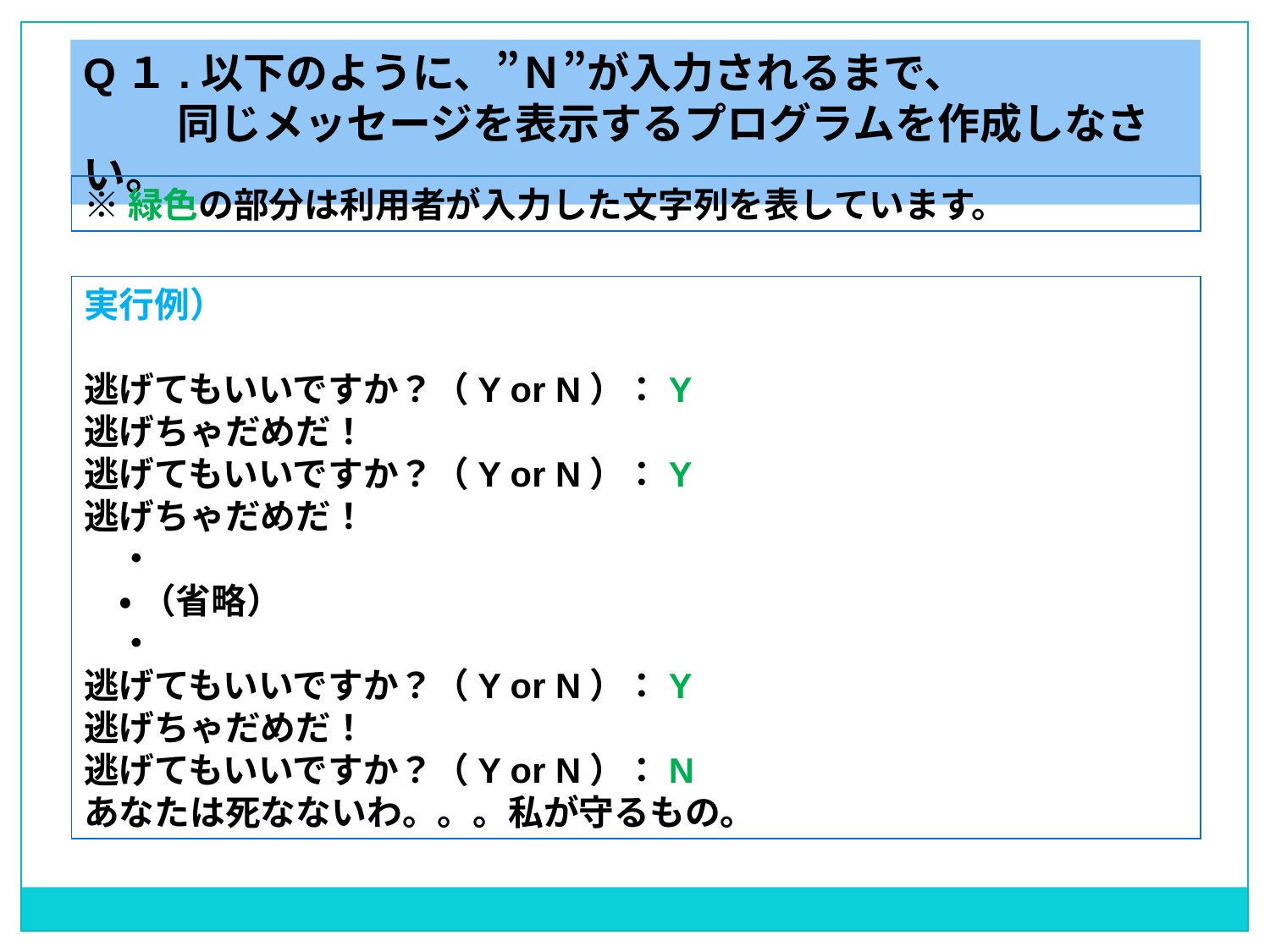

Q１.以下のように、”Ｎ”が入力されるまで、
　　 同じメッセージを表示するプログラムを作成しなさい。
※緑色の部分は利用者が入力した文字列を表しています。
実行例）

逃げてもいいですか？（Y or N）：Y
逃げちゃだめだ！
逃げてもいいですか？（Y or N）：Y
逃げちゃだめだ！
　・
　・ （省略）
　・
逃げてもいいですか？（Y or N）：Y
逃げちゃだめだ！
逃げてもいいですか？（Y or N）：N
あなたは死なないわ。。。私が守るもの。